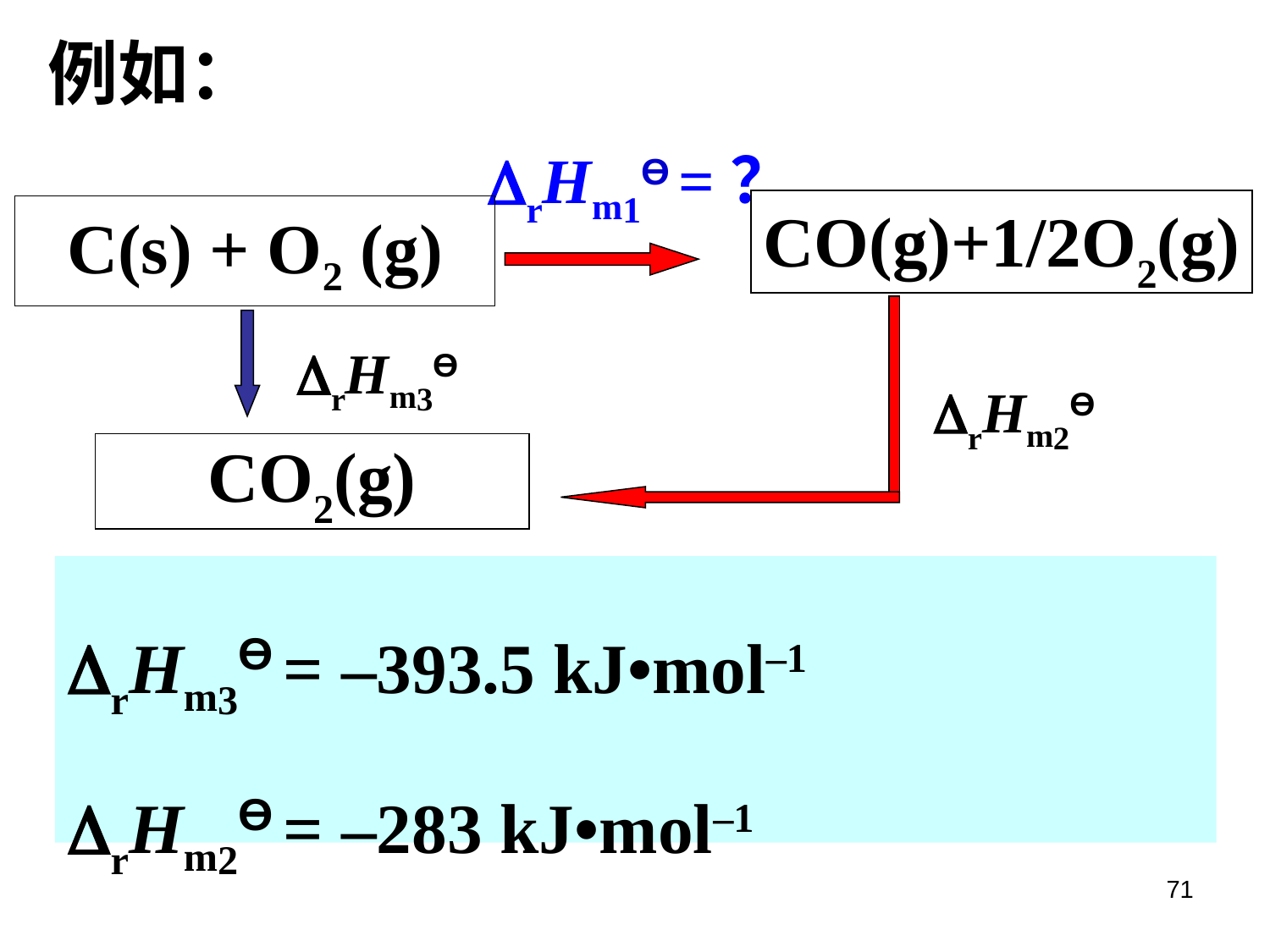

# 例如：
ΔrHm1Ɵ =？
CO(g)+1/2O2(g)
C(s) + O2 (g)

ΔrHm3Ɵ
ΔrHm2Ɵ
CO2(g)
ΔrHm3Ɵ = –393.5 kJ•mol–1
ΔrHm2Ɵ = –283 kJ•mol–1
71